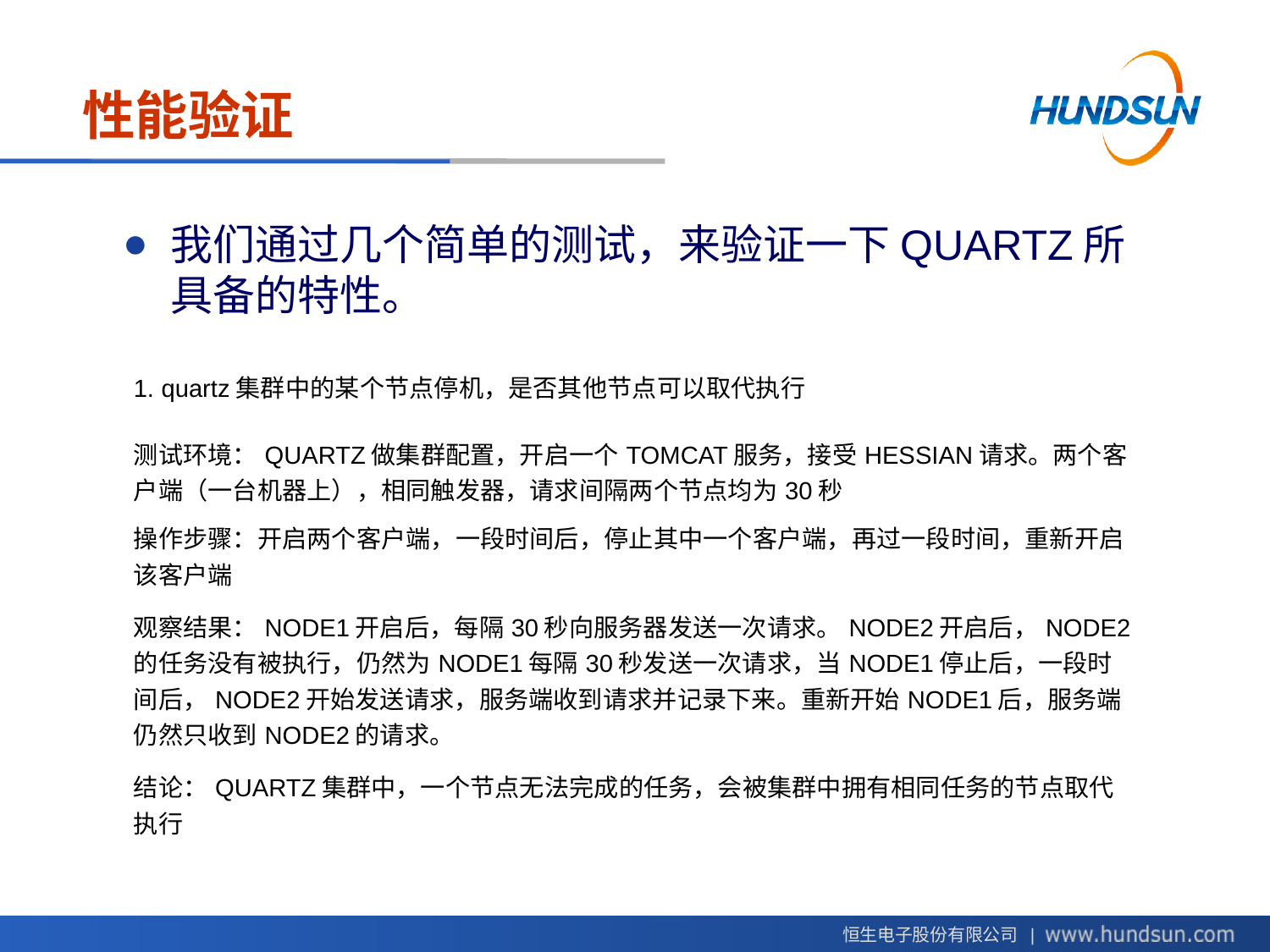

# 性能验证
我们通过几个简单的测试，来验证一下QUARTZ所具备的特性。
| 1. quartz集群中的某个节点停机，是否其他节点可以取代执行 |
| --- |
| 测试环境：QUARTZ做集群配置，开启一个TOMCAT服务，接受HESSIAN请求。两个客户端（一台机器上），相同触发器，请求间隔两个节点均为30秒 |
| 操作步骤：开启两个客户端，一段时间后，停止其中一个客户端，再过一段时间，重新开启该客户端 |
| 观察结果：NODE1开启后，每隔30秒向服务器发送一次请求。NODE2开启后，NODE2的任务没有被执行，仍然为NODE1每隔30秒发送一次请求，当NODE1停止后，一段时间后，NODE2开始发送请求，服务端收到请求并记录下来。重新开始NODE1后，服务端仍然只收到NODE2的请求。 |
| 结论：QUARTZ集群中，一个节点无法完成的任务，会被集群中拥有相同任务的节点取代执行 |